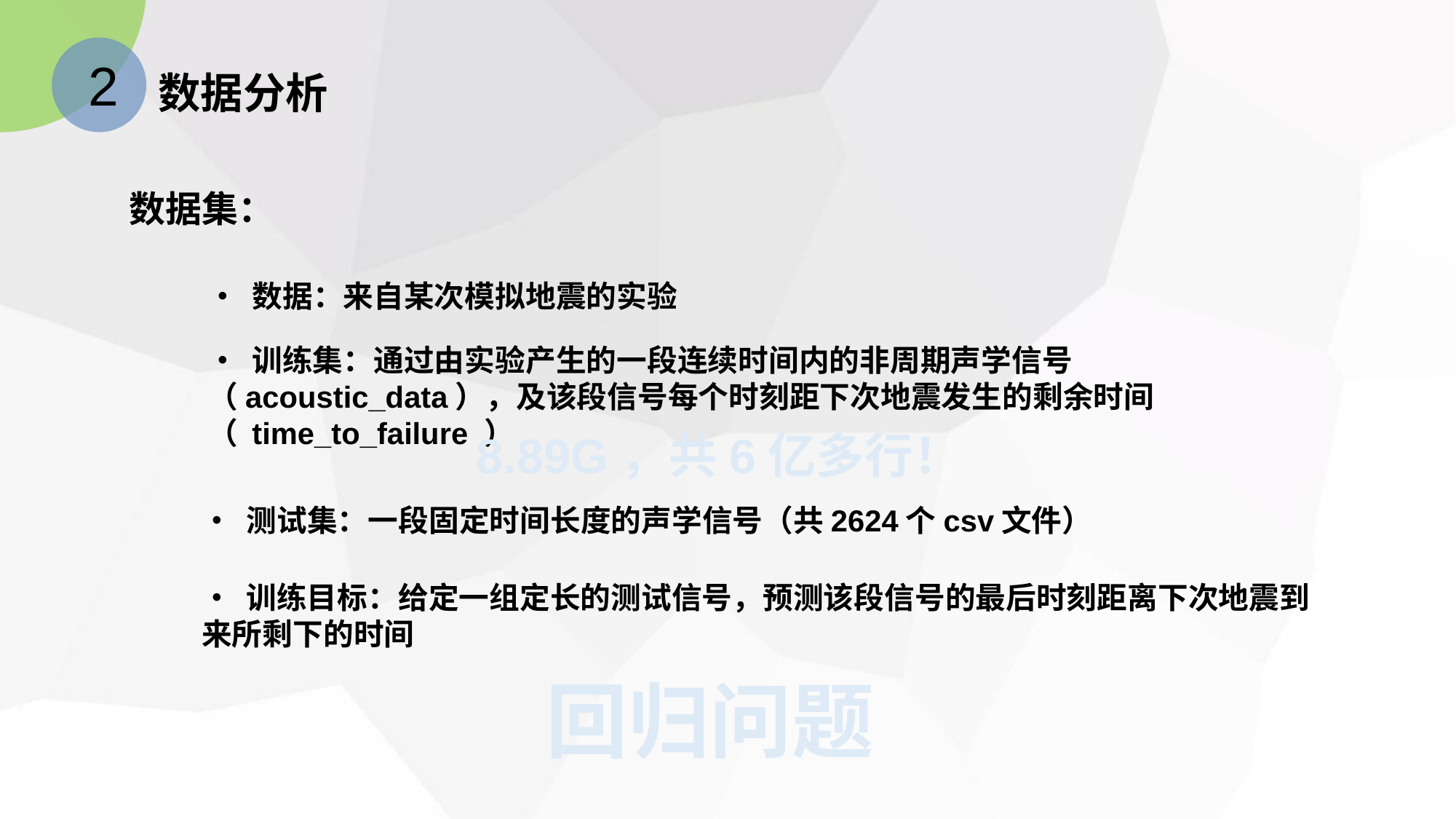

2
数据分析
数据集：
• 数据：来自某次模拟地震的实验
• 训练集：通过由实验产生的一段连续时间内的非周期声学信号（acoustic_data），及该段信号每个时刻距下次地震发生的剩余时间（ time_to_failure ）
• 训练目标：给定一组定长的测试信号，预测该段信号的最后时刻距离下次地震到来所剩下的时间
• 测试集：一段固定时间长度的声学信号（共2624个csv文件）
8.89G，共6亿多行！
回归问题